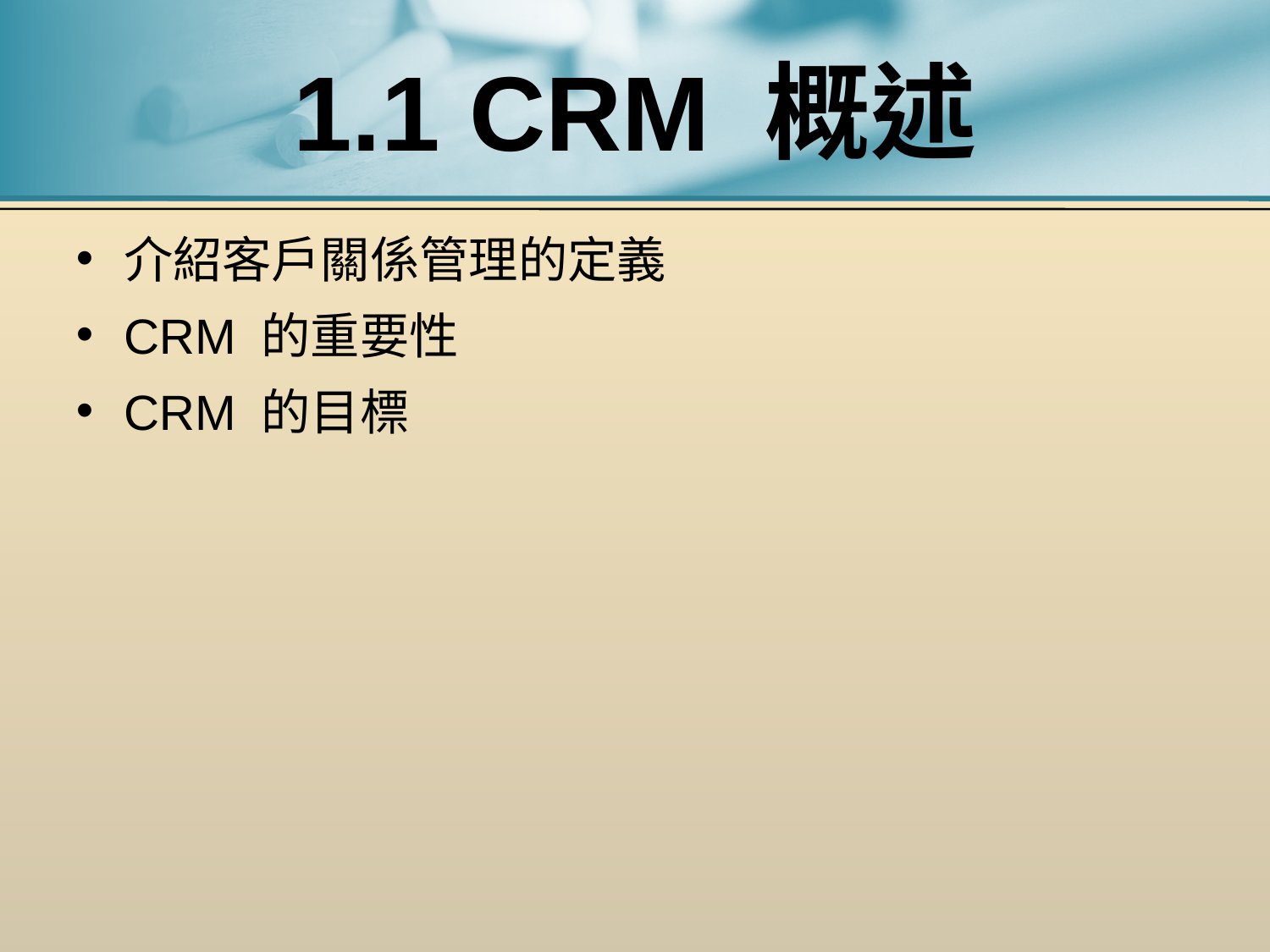

# 1.1 CRM 概述
介紹客戶關係管理的定義
CRM 的重要性
CRM 的目標